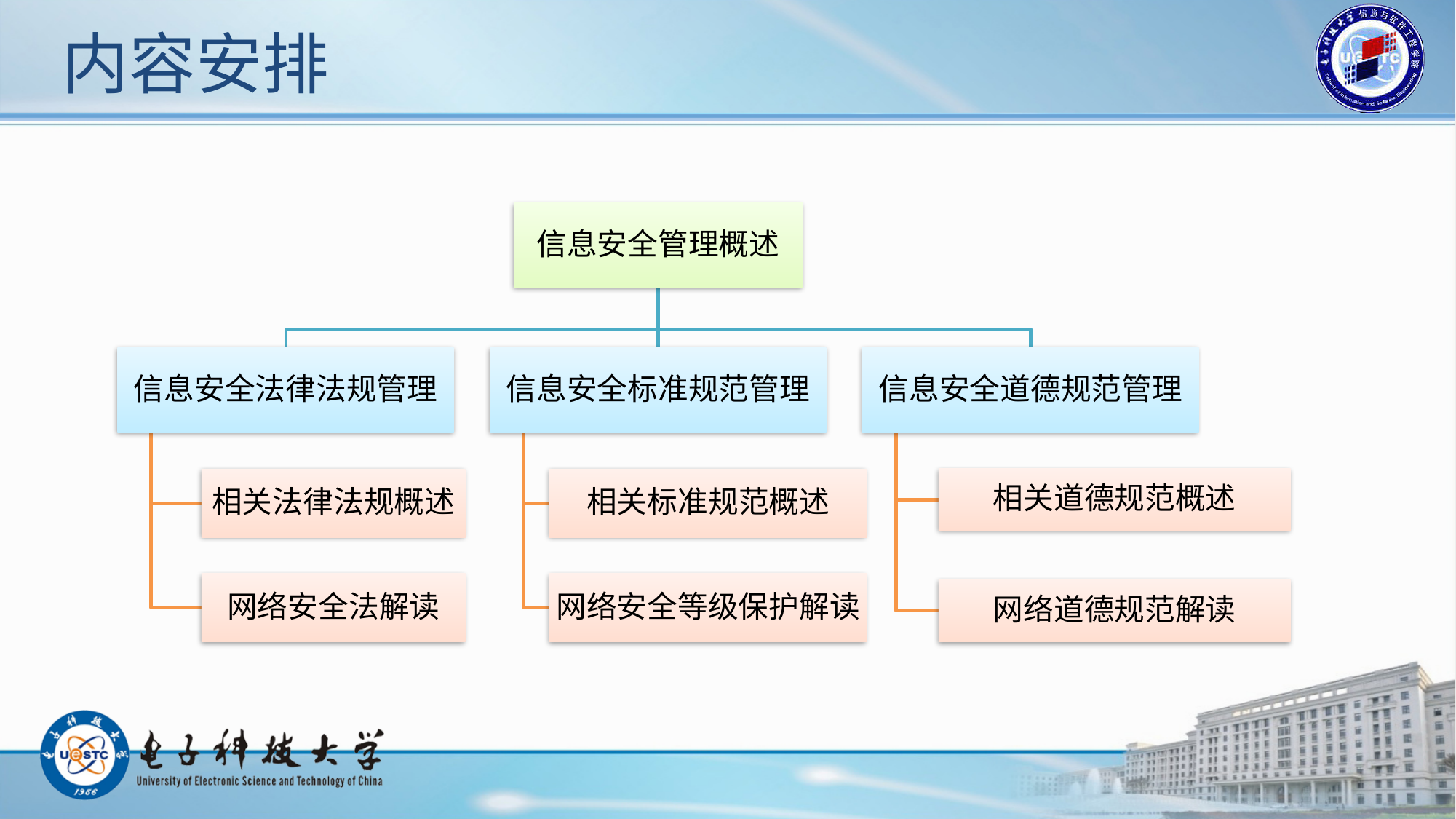

# 内容安排
信息安全管理概述
信息安全法律法规管理
相关法律法规概述
网络安全法解读
信息安全标准规范管理
相关标准规范概述
网络安全等级保护解读
信息安全道德规范管理
相关道德规范概述
网络道德规范解读